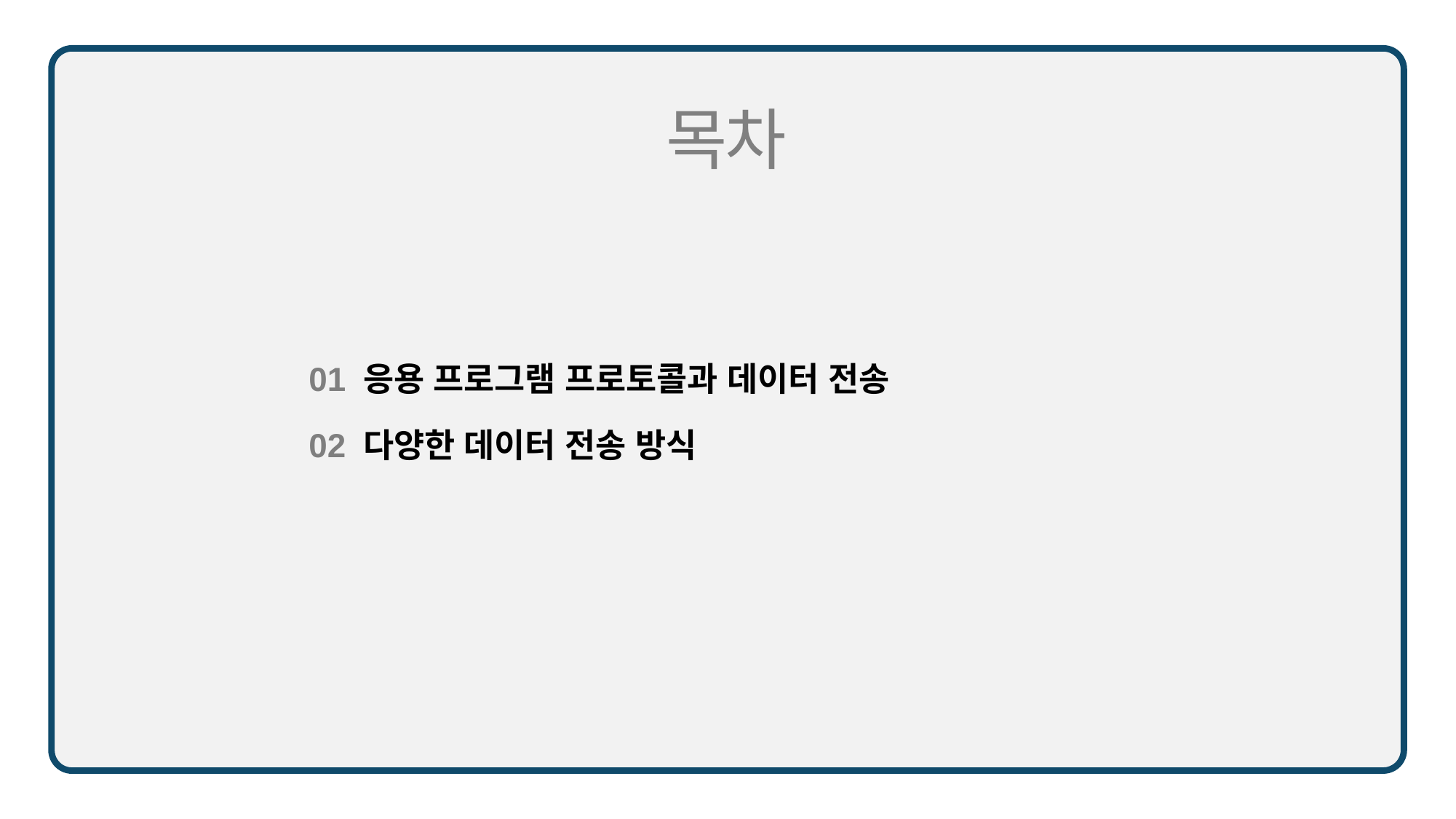

01 응용 프로그램 프로토콜과 데이터 전송
02 다양한 데이터 전송 방식